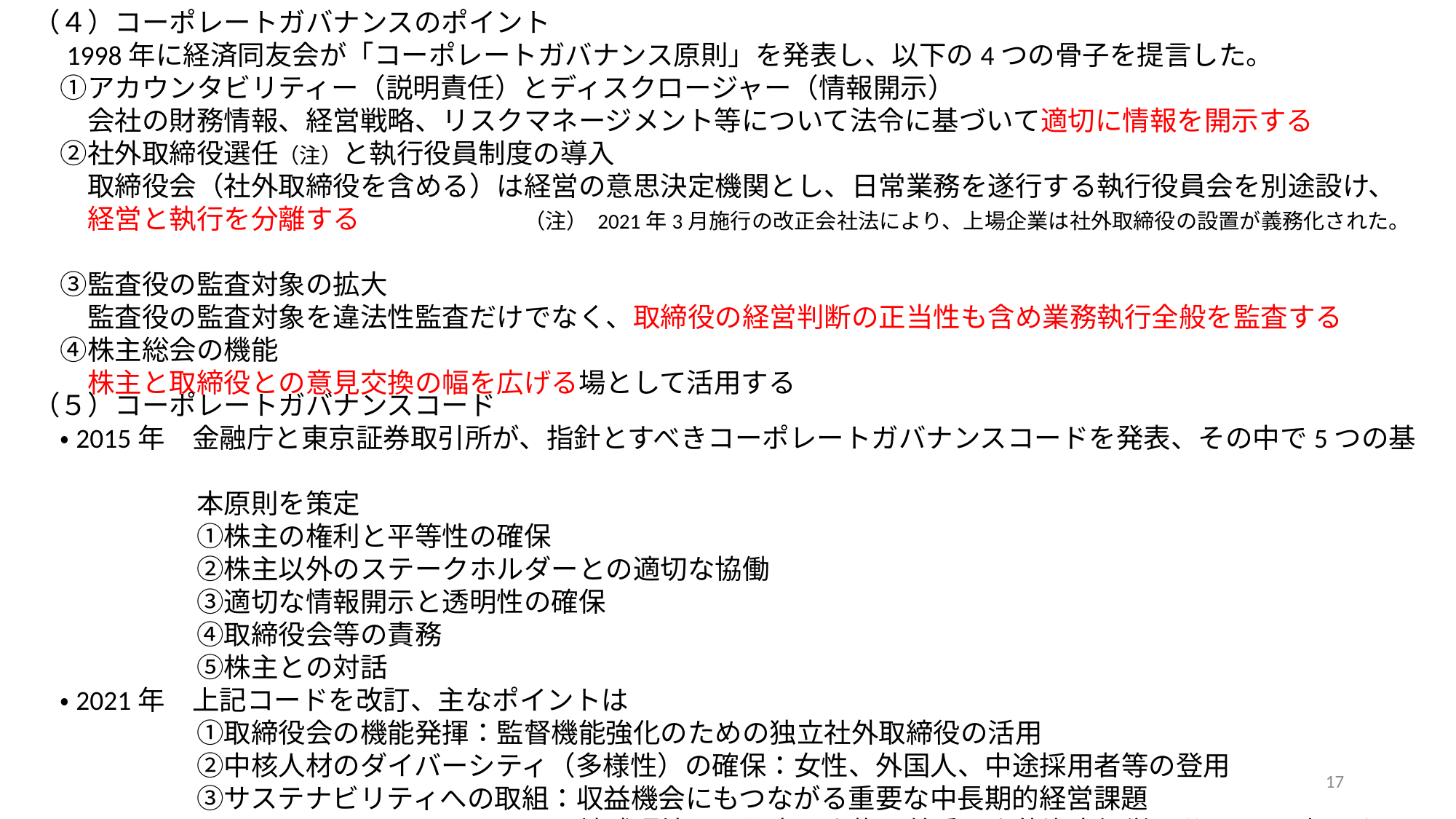

（４）コーポレートガバナンスのポイント
　1998年に経済同友会が「コーポレートガバナンス原則」を発表し、以下の4つの骨子を提言した。
　①アカウンタビリティー（説明責任）とディスクロージャー（情報開示）
　　会社の財務情報、経営戦略、リスクマネージメント等について法令に基づいて適切に情報を開示する
　②社外取締役選任（注）と執行役員制度の導入
　　取締役会（社外取締役を含める）は経営の意思決定機関とし、日常業務を遂行する執行役員会を別途設け、
　　経営と執行を分離する　　　　　　（注） 2021年3月施行の改正会社法により、上場企業は社外取締役の設置が義務化された。
　③監査役の監査対象の拡大
　　監査役の監査対象を違法性監査だけでなく、取締役の経営判断の正当性も含め業務執行全般を監査する
　④株主総会の機能
　　株主と取締役との意見交換の幅を広げる場として活用する

（５）コーポレートガバナンスコード
　・2015年　金融庁と東京証券取引所が、指針とすべきコーポレートガバナンスコードを発表、その中で5つの基
　　　　　　本原則を策定
　　　　　　①株主の権利と平等性の確保
　　　　　　②株主以外のステークホルダーとの適切な協働
　　　　　　③適切な情報開示と透明性の確保
　　　　　　④取締役会等の責務
　　　　　　⑤株主との対話
　・2021年　上記コードを改訂、主なポイントは
　　　　　　①取締役会の機能発揮：監督機能強化のための独立社外取締役の活用
　　　　　　②中核人材のダイバーシティ（多様性）の確保：女性、外国人、中途採用者等の登用
　　　　　　③サステナビリティへの取組：収益機会にもつながる重要な中長期的経営課題
　　　　　　　　　　　　　　　　　　　　地球環境への配慮、人権の尊重、人的資本経営、公正な取引など

17